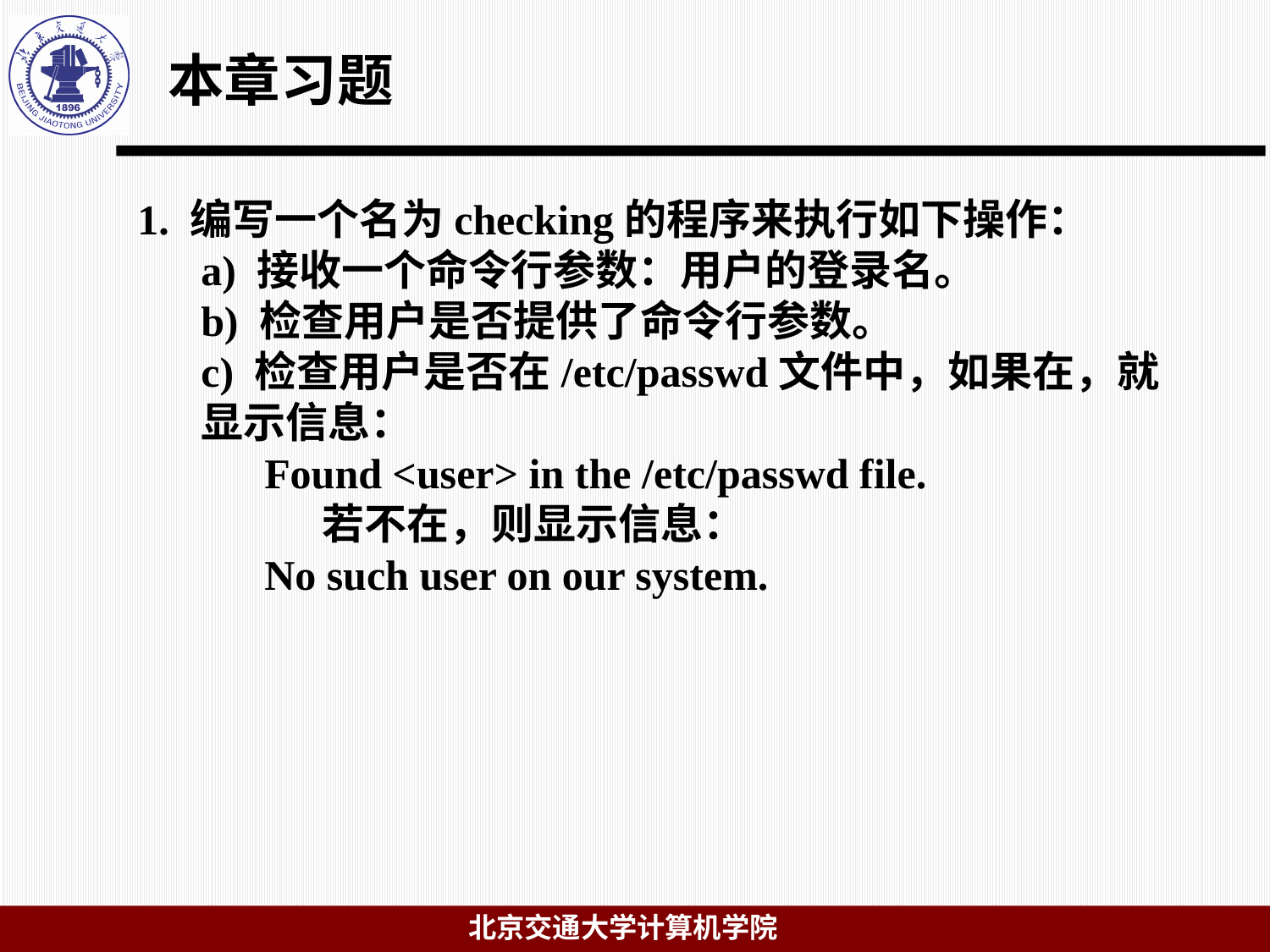

# 本章习题
1. 编写一个名为checking的程序来执行如下操作：
a) 接收一个命令行参数：用户的登录名。
b) 检查用户是否提供了命令行参数。
c) 检查用户是否在/etc/passwd文件中，如果在，就显示信息：
Found <user> in the /etc/passwd file.
     若不在，则显示信息：
No such user on our system.